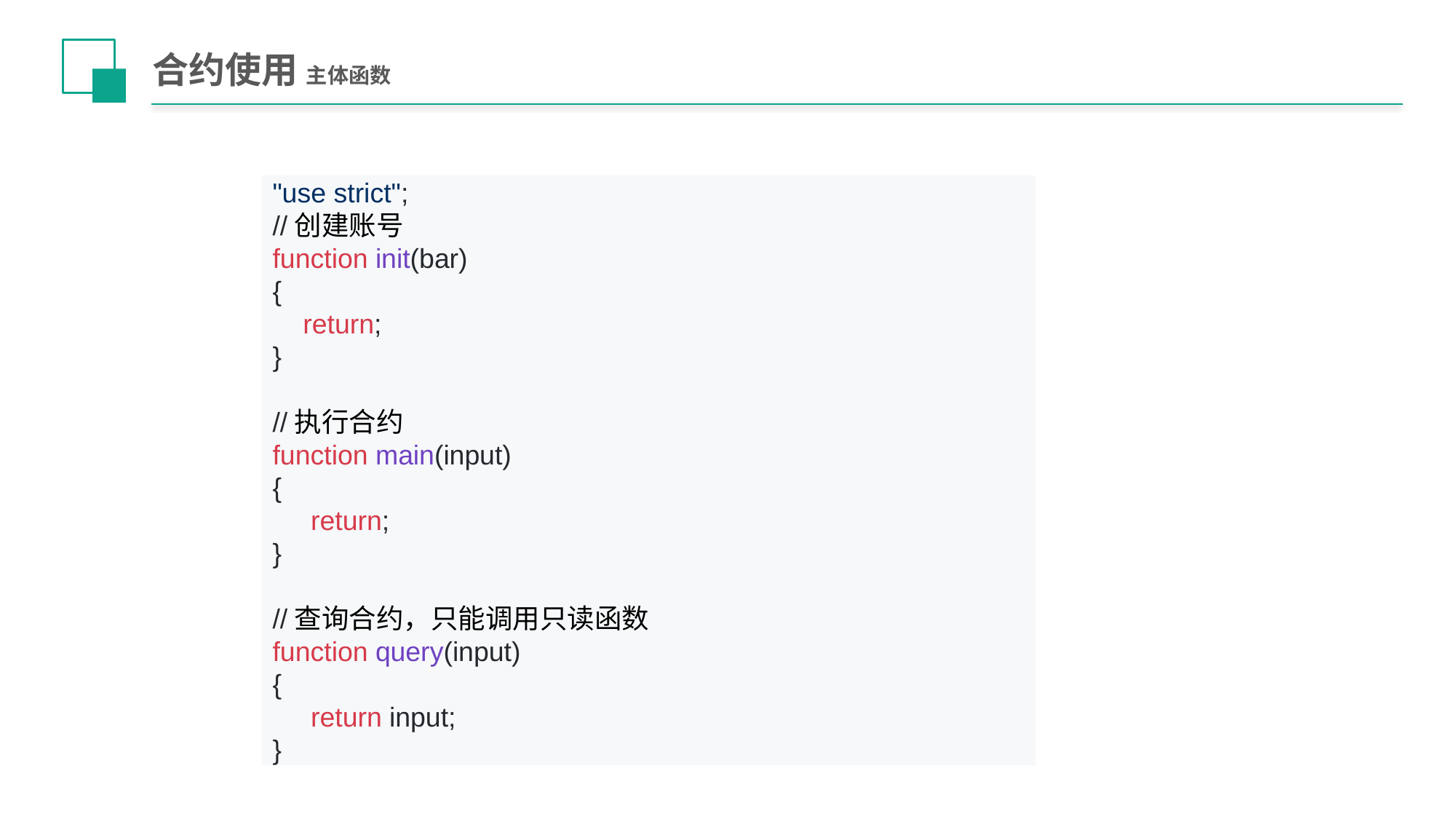

# 合约使用 主体函数
"use strict";
//创建账号
function init(bar)
{
    return;
}

//执行合约
function main(input)
{
     return;
}

//查询合约，只能调用只读函数
function query(input)
{
     return input;
}